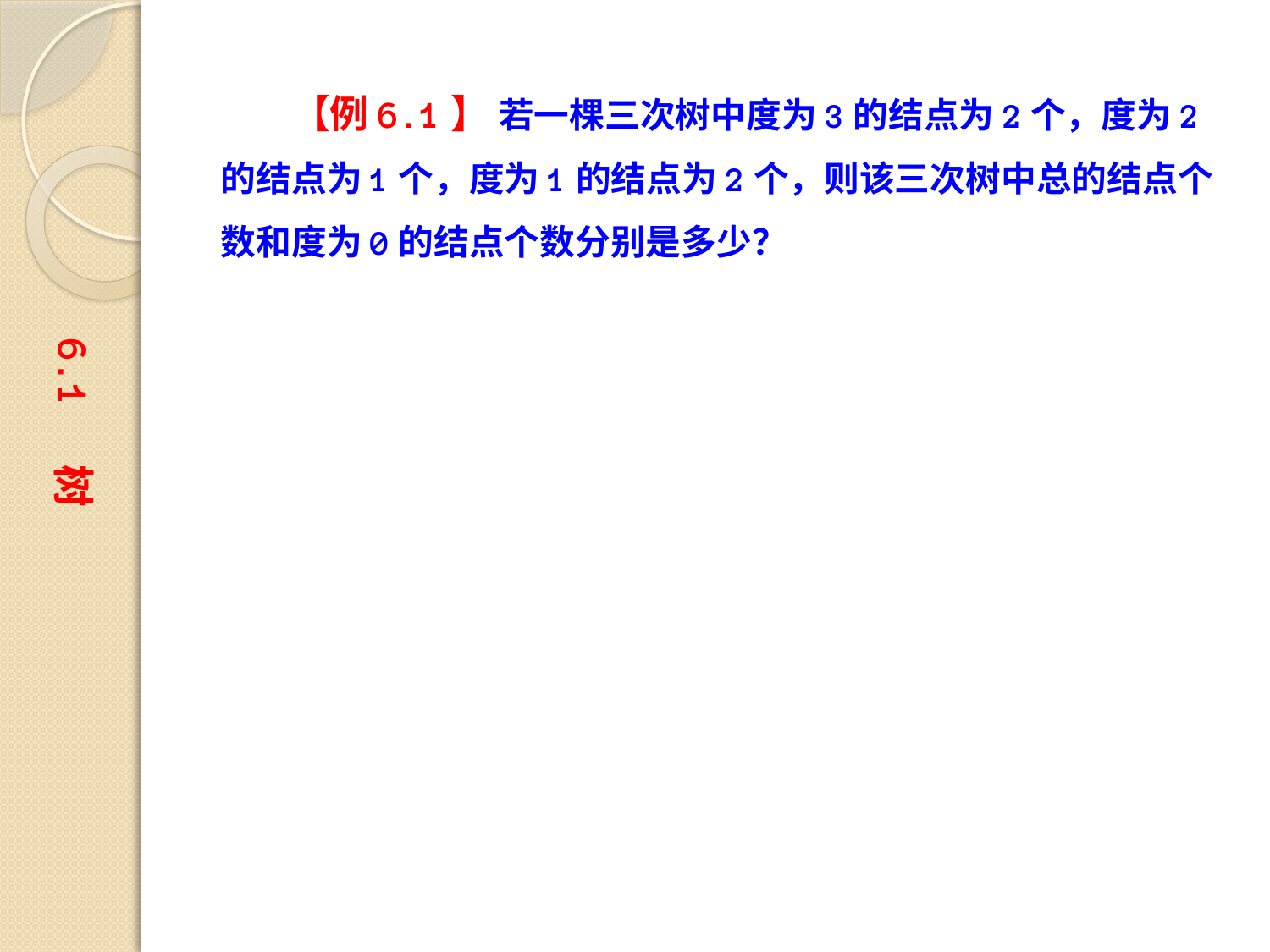

【例6.1】 若一棵三次树中度为3的结点为2个，度为2的结点为1个，度为1的结点为2个，则该三次树中总的结点个数和度为0的结点个数分别是多少？
6.1  树